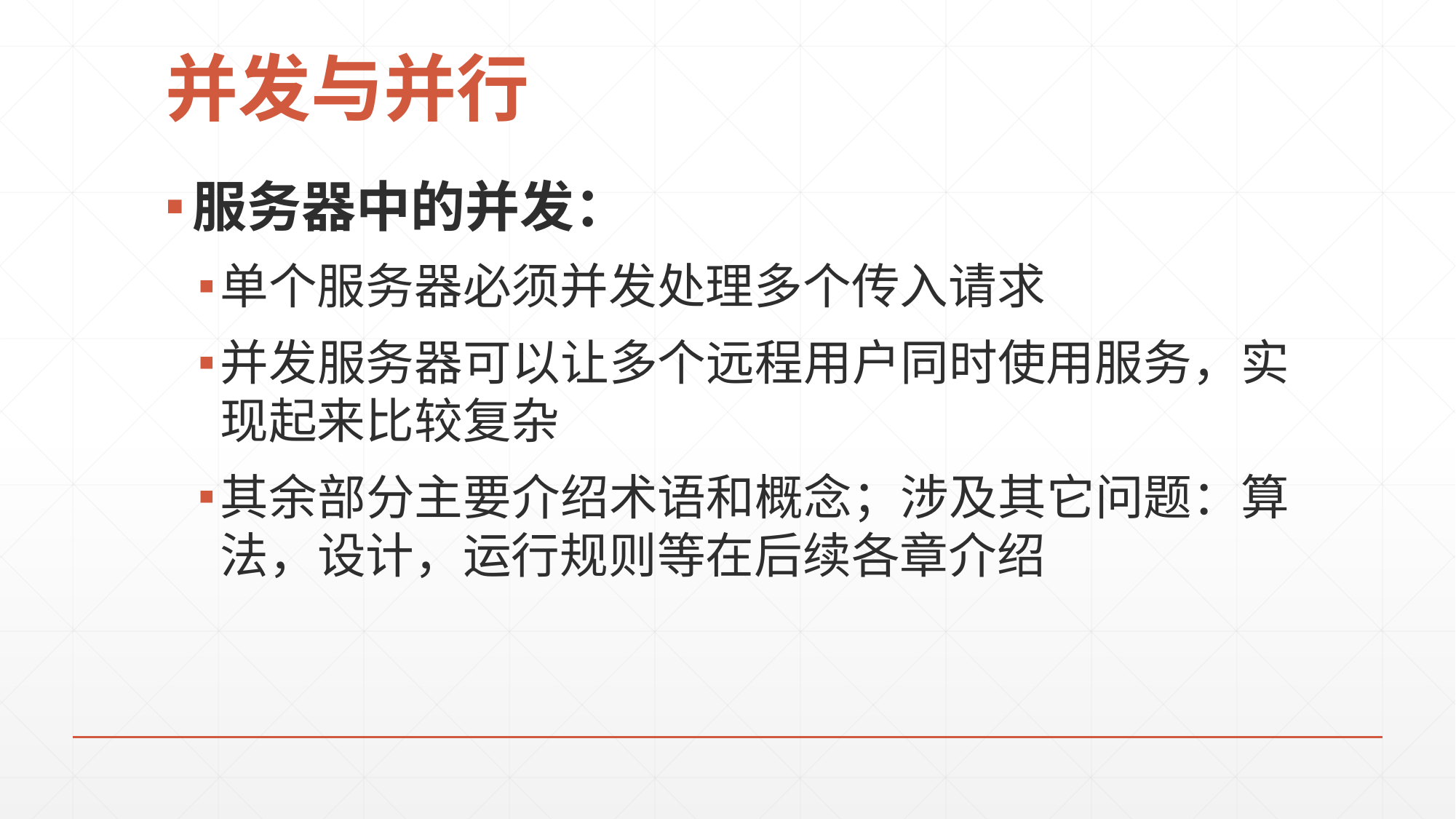

# 并发与并行
服务器中的并发：
单个服务器必须并发处理多个传入请求
并发服务器可以让多个远程用户同时使用服务，实现起来比较复杂
其余部分主要介绍术语和概念；涉及其它问题：算法，设计，运行规则等在后续各章介绍